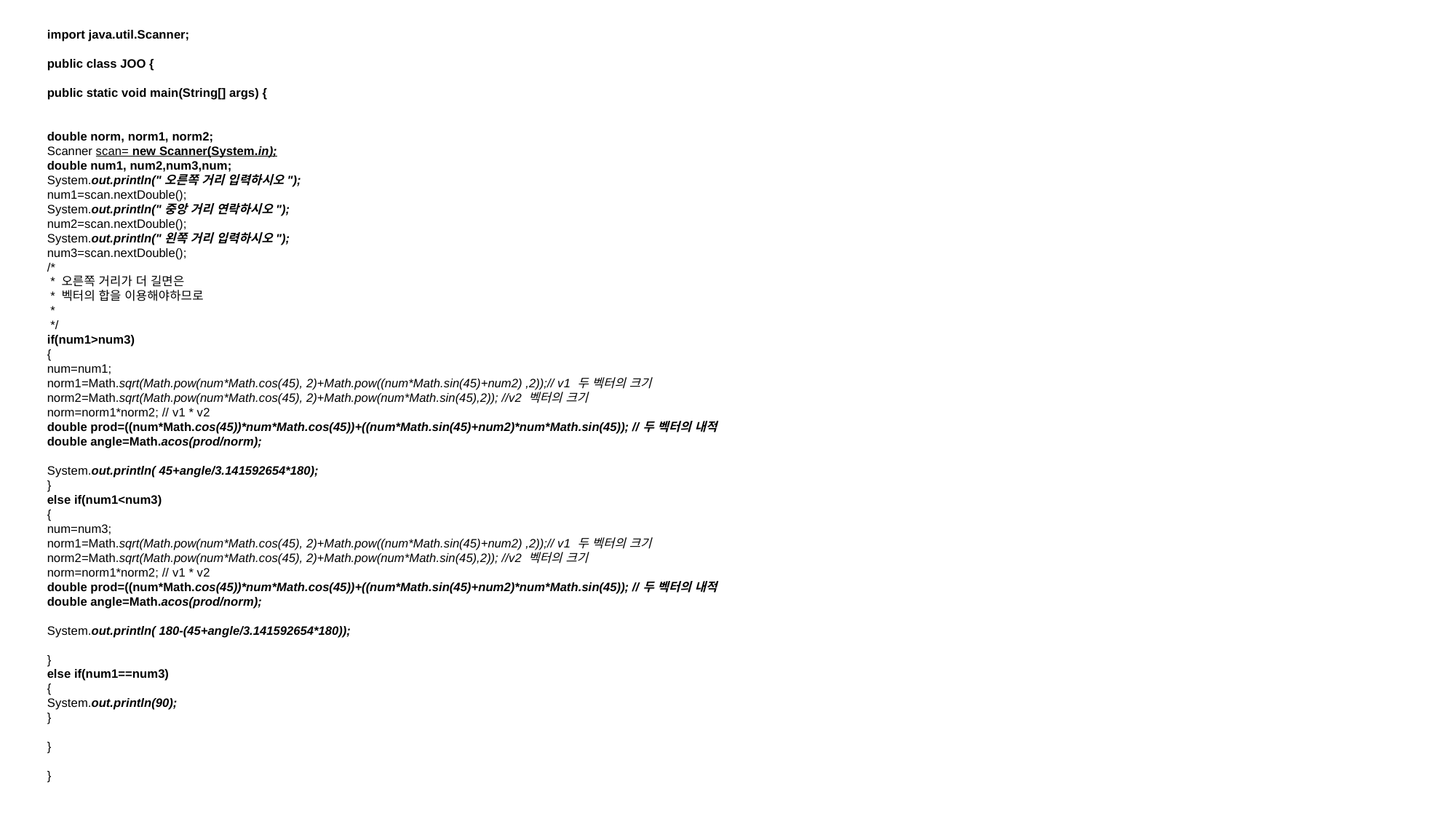

import java.util.Scanner;

public class JOO {

public static void main(String[] args) {

double norm, norm1, norm2;
Scanner scan= new Scanner(System.in);
double num1, num2,num3,num;
System.out.println("오른쪽 거리 입력하시오");
num1=scan.nextDouble();
System.out.println("중앙 거리 연락하시오");
num2=scan.nextDouble();
System.out.println("왼쪽 거리 입력하시오");
num3=scan.nextDouble();
/*
 * 오른쪽 거리가 더 길면은
 * 벡터의 합을 이용해야하므로
 *
 */
if(num1>num3)
{
num=num1;
norm1=Math.sqrt(Math.pow(num*Math.cos(45), 2)+Math.pow((num*Math.sin(45)+num2) ,2));// v1 두 벡터의 크기
norm2=Math.sqrt(Math.pow(num*Math.cos(45), 2)+Math.pow(num*Math.sin(45),2)); //v2 벡터의 크기
norm=norm1*norm2; // v1 * v2
double prod=((num*Math.cos(45))*num*Math.cos(45))+((num*Math.sin(45)+num2)*num*Math.sin(45)); //두 벡터의 내적
double angle=Math.acos(prod/norm);

System.out.println( 45+angle/3.141592654*180);
}
else if(num1<num3)
{
num=num3;
norm1=Math.sqrt(Math.pow(num*Math.cos(45), 2)+Math.pow((num*Math.sin(45)+num2) ,2));// v1 두 벡터의 크기
norm2=Math.sqrt(Math.pow(num*Math.cos(45), 2)+Math.pow(num*Math.sin(45),2)); //v2 벡터의 크기
norm=norm1*norm2; // v1 * v2
double prod=((num*Math.cos(45))*num*Math.cos(45))+((num*Math.sin(45)+num2)*num*Math.sin(45)); //두 벡터의 내적
double angle=Math.acos(prod/norm);

System.out.println( 180-(45+angle/3.141592654*180));

}
else if(num1==num3)
{
System.out.println(90);
}

}

}